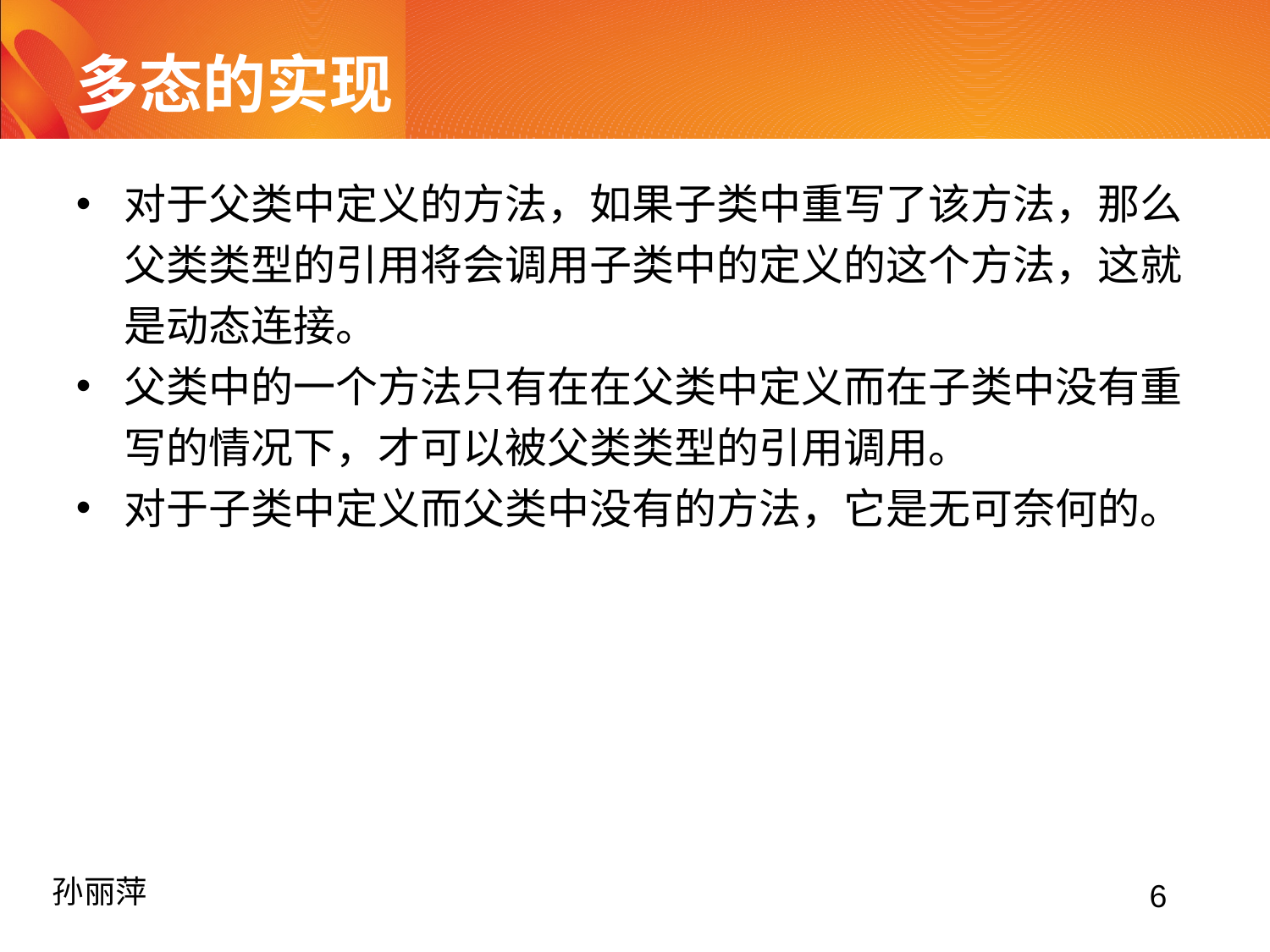

# 多态的实现
对于父类中定义的方法，如果子类中重写了该方法，那么父类类型的引用将会调用子类中的定义的这个方法，这就是动态连接。
父类中的一个方法只有在在父类中定义而在子类中没有重写的情况下，才可以被父类类型的引用调用。
对于子类中定义而父类中没有的方法，它是无可奈何的。